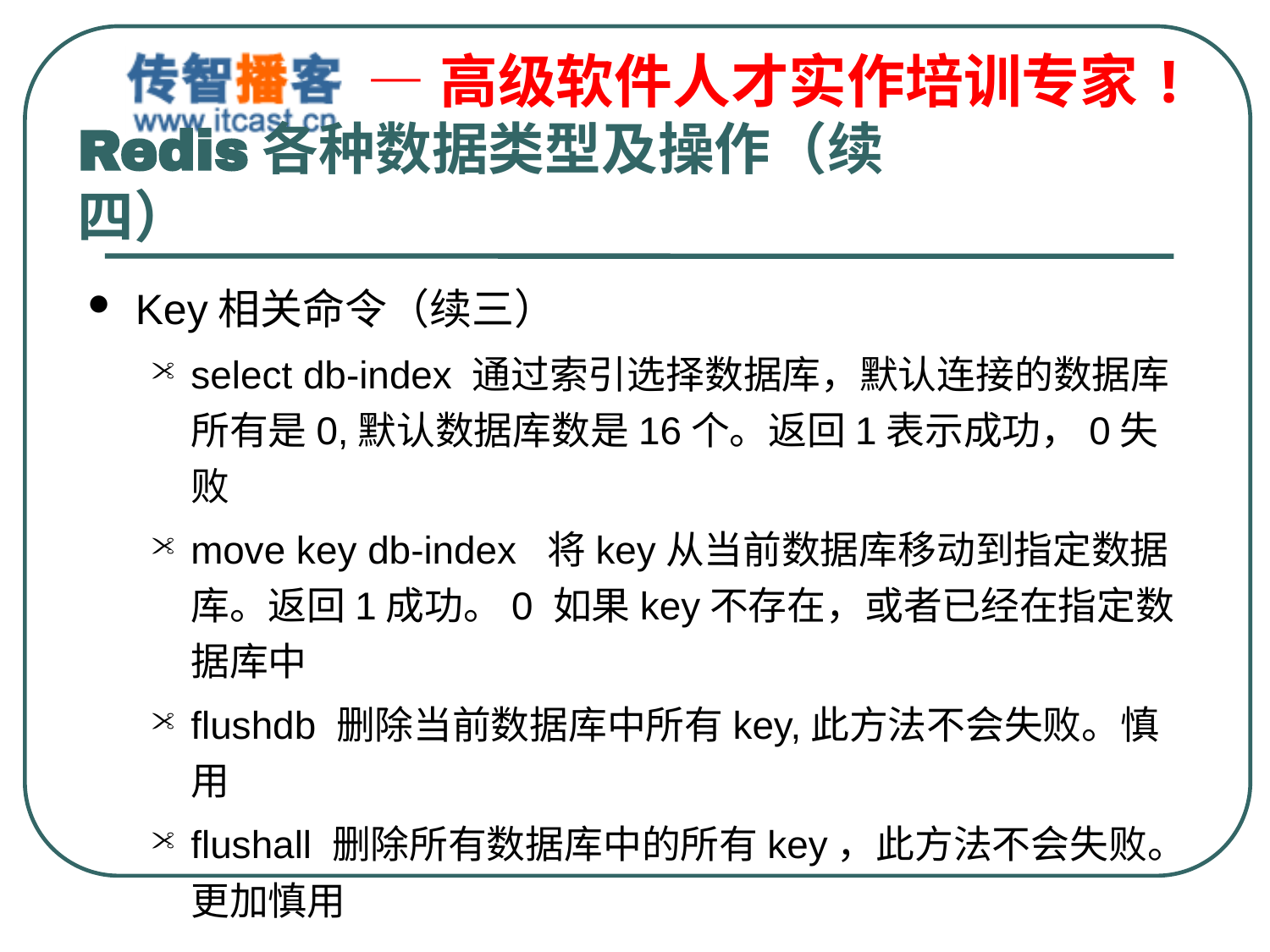

# Redis各种数据类型及操作（续四）
Key相关命令（续三）
select db-index 通过索引选择数据库，默认连接的数据库所有是0,默认数据库数是16个。返回1表示成功，0失败
move key db-index  将key从当前数据库移动到指定数据库。返回1成功。0 如果key不存在，或者已经在指定数据库中
flushdb 删除当前数据库中所有key,此方法不会失败。慎用
flushall 删除所有数据库中的所有key，此方法不会失败。更加慎用